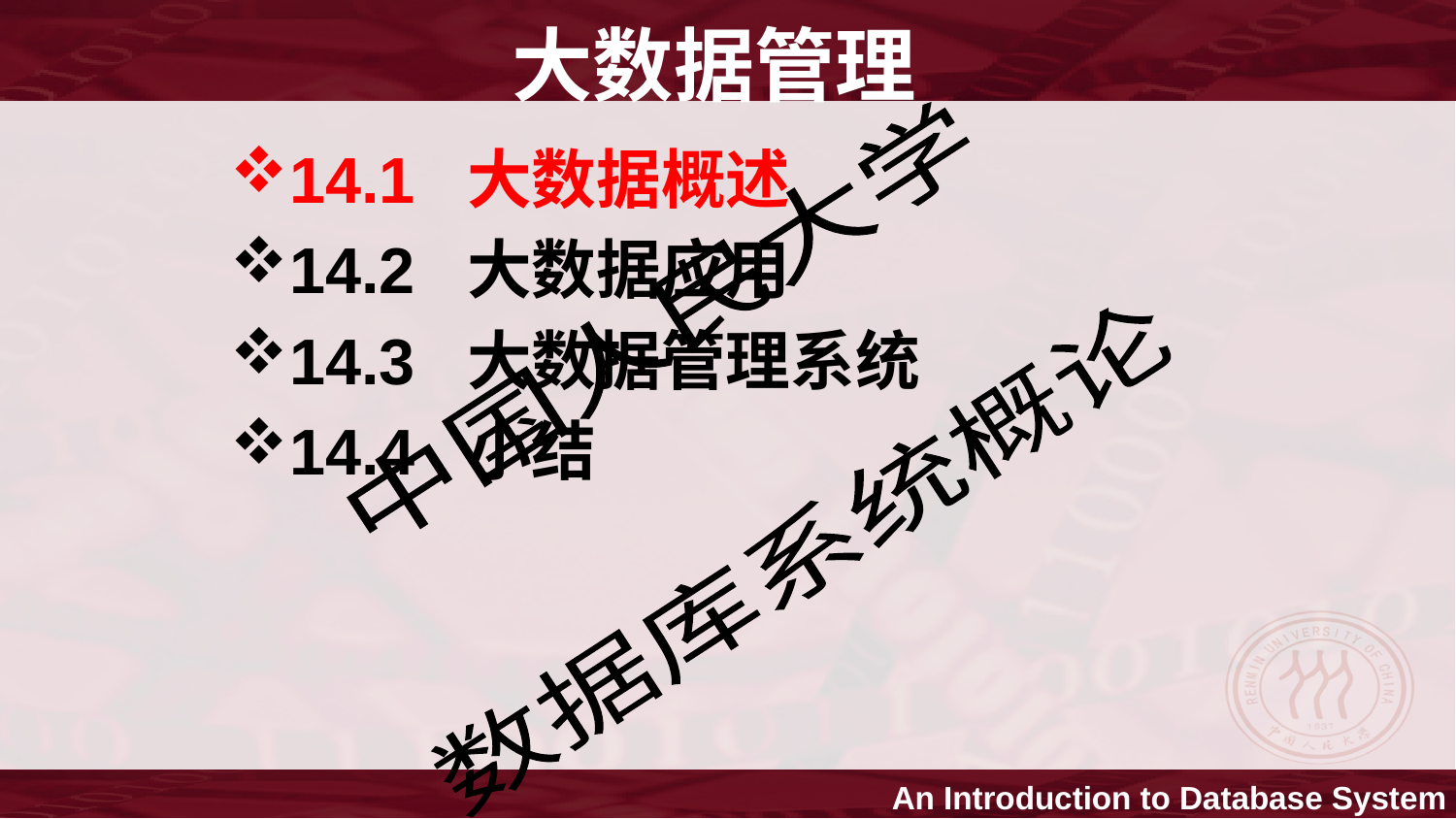

# 大数据管理
14.1  大数据概述
14.2  大数据应用
14.3  大数据管理系统
14.4  小结